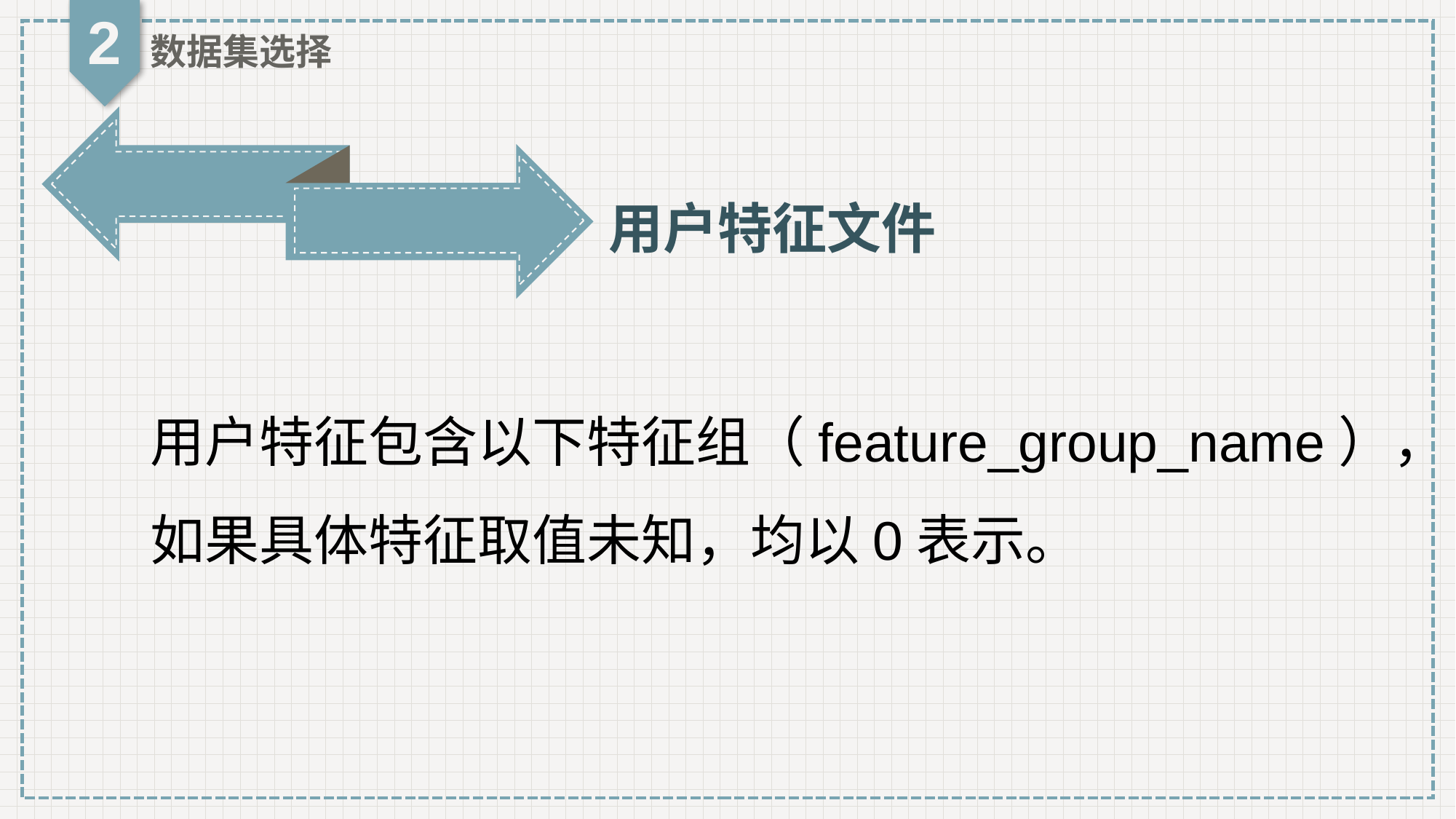

2
数据集选择

用户特征文件
用户特征包含以下特征组（feature_group_name），如果具体特征取值未知，均以0表示。